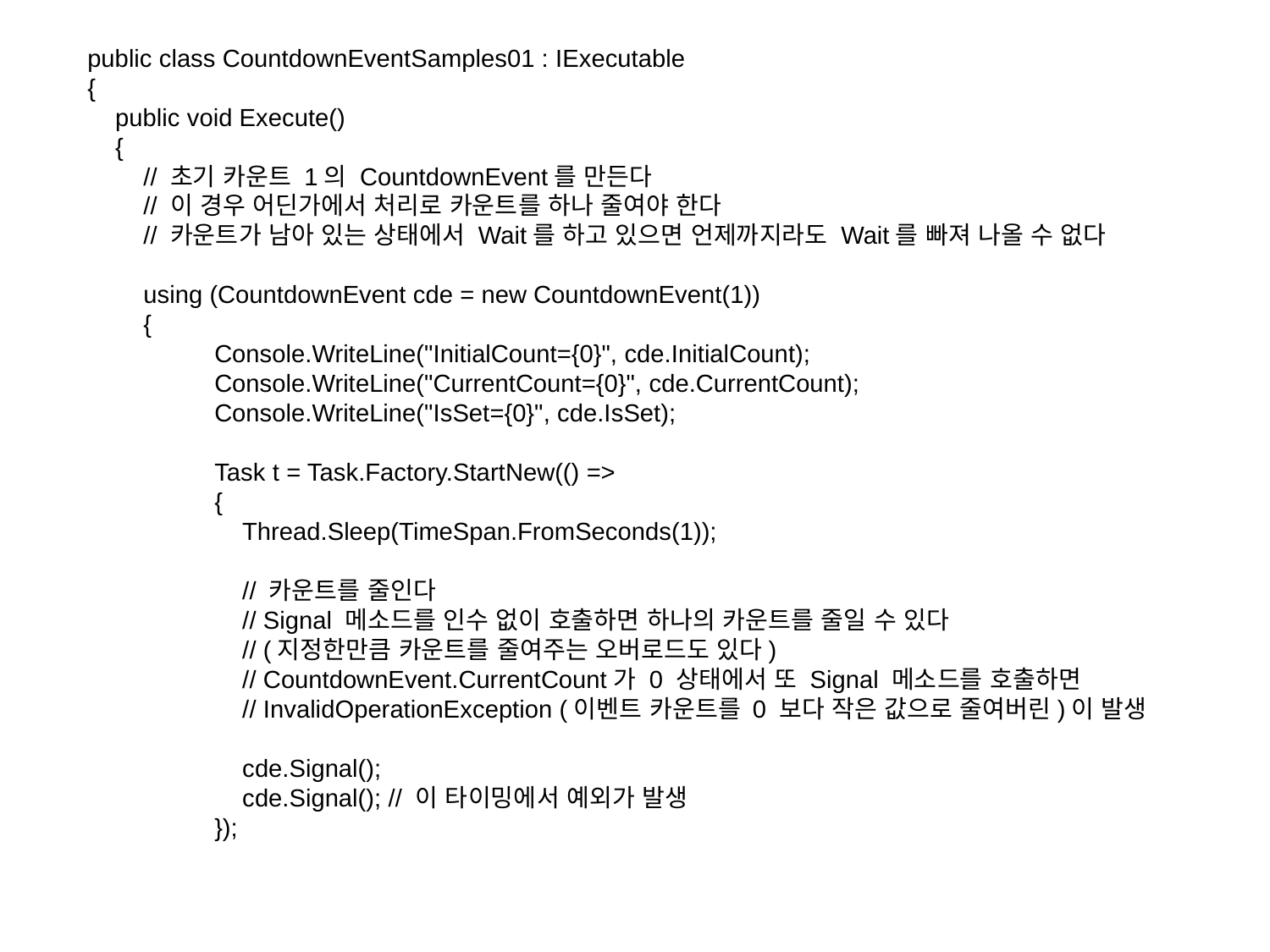

public class CountdownEventSamples01 : IExecutable
{
    public void Execute()
    {
        // 초기 카운트 1의 CountdownEvent를 만든다
        // 이 경우 어딘가에서 처리로 카운트를 하나 줄여야 한다
        // 카운트가 남아 있는 상태에서 Wait를 하고 있으면 언제까지라도 Wait를 빠져 나올 수 없다
        using (CountdownEvent cde = new CountdownEvent(1))
        {
	Console.WriteLine("InitialCount={0}", cde.InitialCount);
	Console.WriteLine("CurrentCount={0}", cde.CurrentCount);
	Console.WriteLine("IsSet={0}", cde.IsSet);

	Task t = Task.Factory.StartNew(() =>
	{
	    Thread.Sleep(TimeSpan.FromSeconds(1));

	    // 카운트를 줄인다
	    // Signal 메소드를 인수 없이 호출하면 하나의 카운트를 줄일 수 있다
	    // (지정한만큼 카운트를 줄여주는 오버로드도 있다)
	    // CountdownEvent.CurrentCount가 0 상태에서 또 Signal 메소드를 호출하면
	    // InvalidOperationException (이벤트 카운트를 0 보다 작은 값으로 줄여버린)이 발생

	    cde.Signal();
	    cde.Signal(); // 이 타이밍에서 예외가 발생
	});